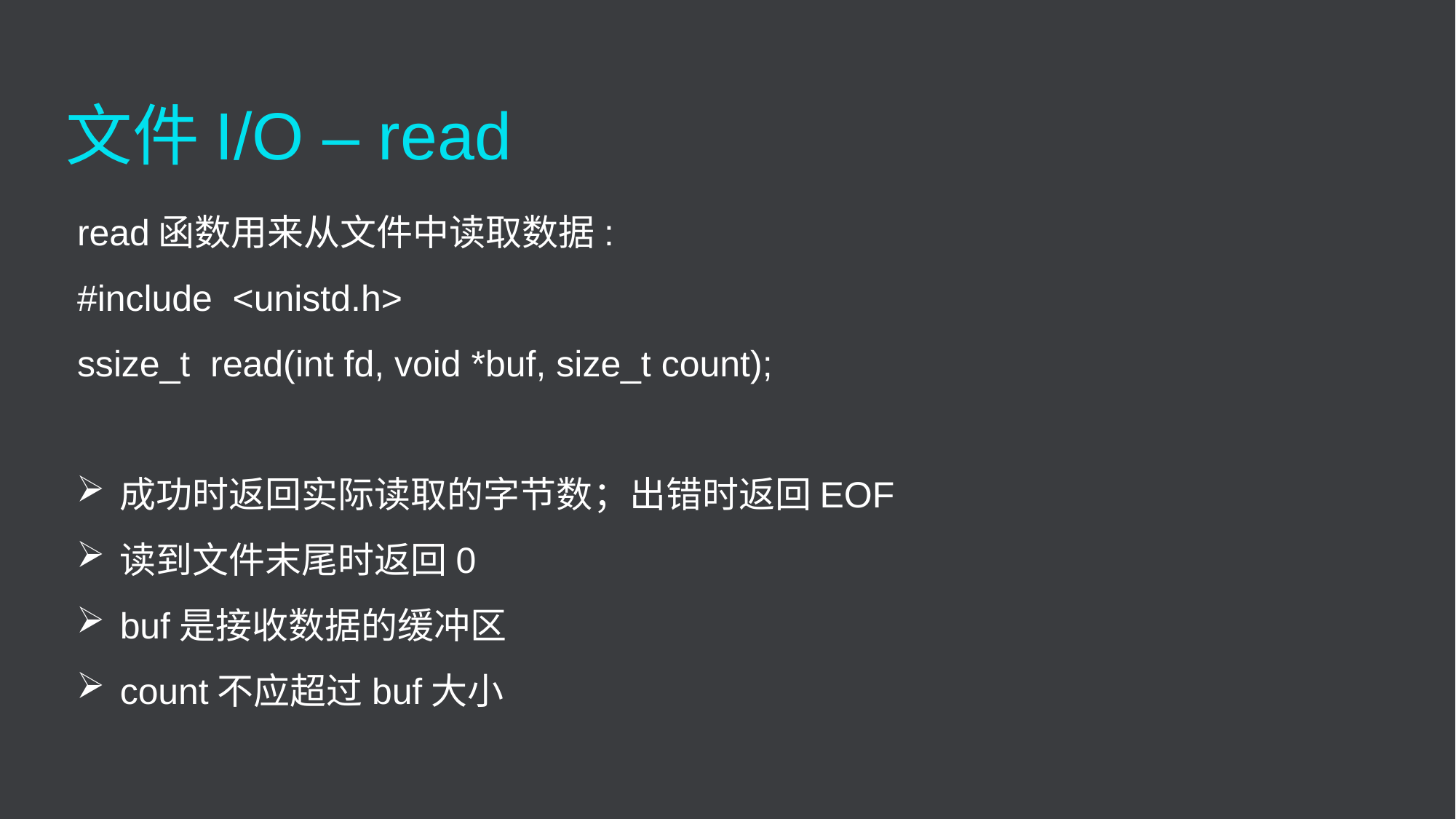

文件I/O – read
 read函数用来从文件中读取数据:
 #include  <unistd.h>
 ssize_t  read(int fd, void *buf, size_t count);

成功时返回实际读取的字节数；出错时返回EOF
读到文件末尾时返回0
buf是接收数据的缓冲区
count不应超过buf大小